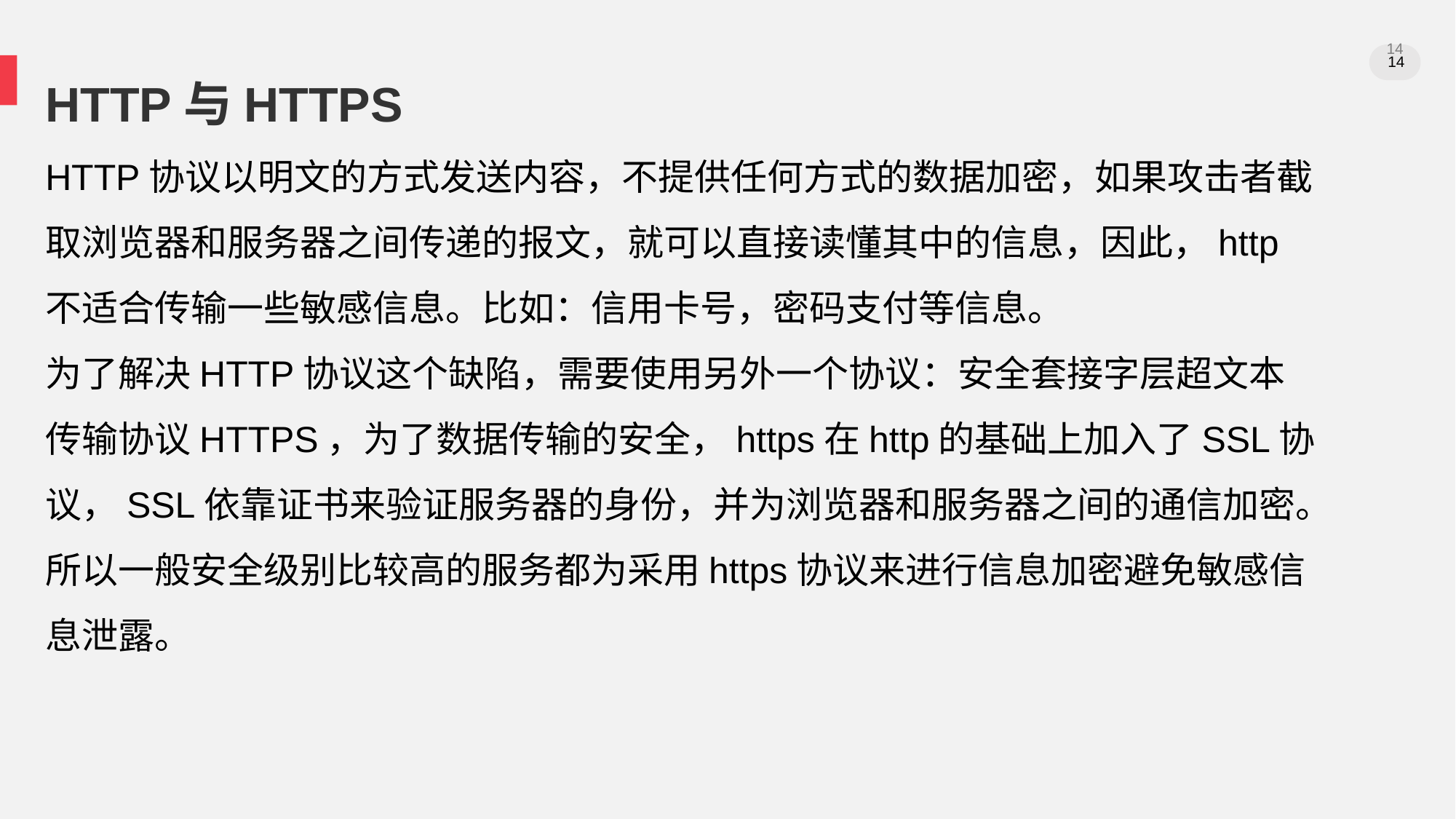

。

HTTP与HTTPS
HTTP协议以明文的方式发送内容，不提供任何方式的数据加密，如果攻击者截取浏览器和服务器之间传递的报文，就可以直接读懂其中的信息，因此，http不适合传输一些敏感信息。比如：信用卡号，密码支付等信息。
为了解决HTTP协议这个缺陷，需要使用另外一个协议：安全套接字层超文本传输协议HTTPS，为了数据传输的安全，https在http的基础上加入了SSL协议，SSL依靠证书来验证服务器的身份，并为浏览器和服务器之间的通信加密。
所以一般安全级别比较高的服务都为采用https协议来进行信息加密避免敏感信息泄露。

14

14